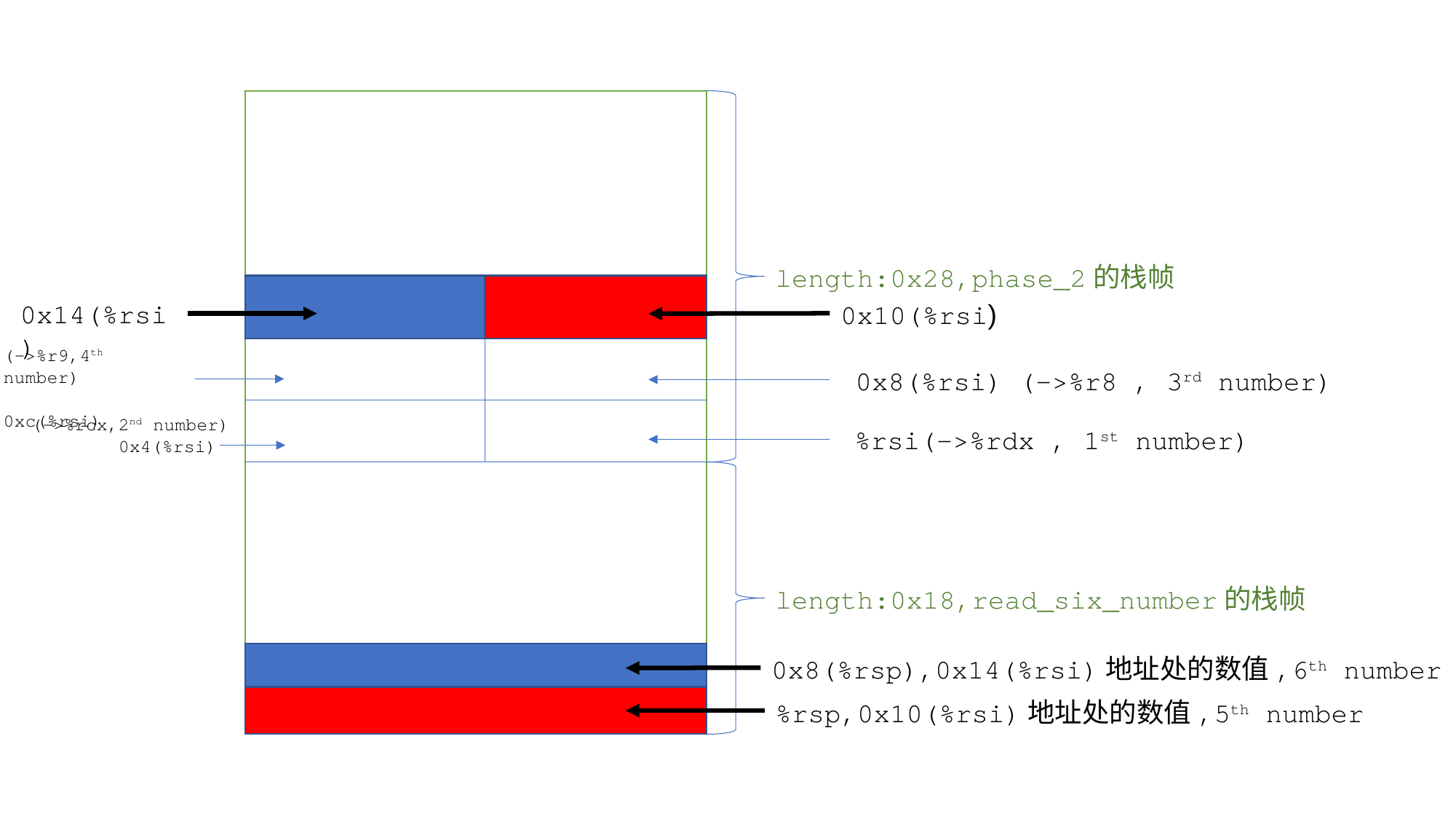

length:0x28,phase_2的栈帧

0x14(%rsi)
0x10(%rsi)
(->%r9,4th number)
        0xc(%rsi)
0x8(%rsi) (->%r8 , 3rd number)
(->%rcx,2nd number)
        0x4(%rsi)
%rsi(->%rdx , 1st number)

length:0x18,read_six_number的栈帧

0x8(%rsp),0x14(%rsi)地址处的数值,6th number

%rsp,0x10(%rsi)地址处的数值,5th number